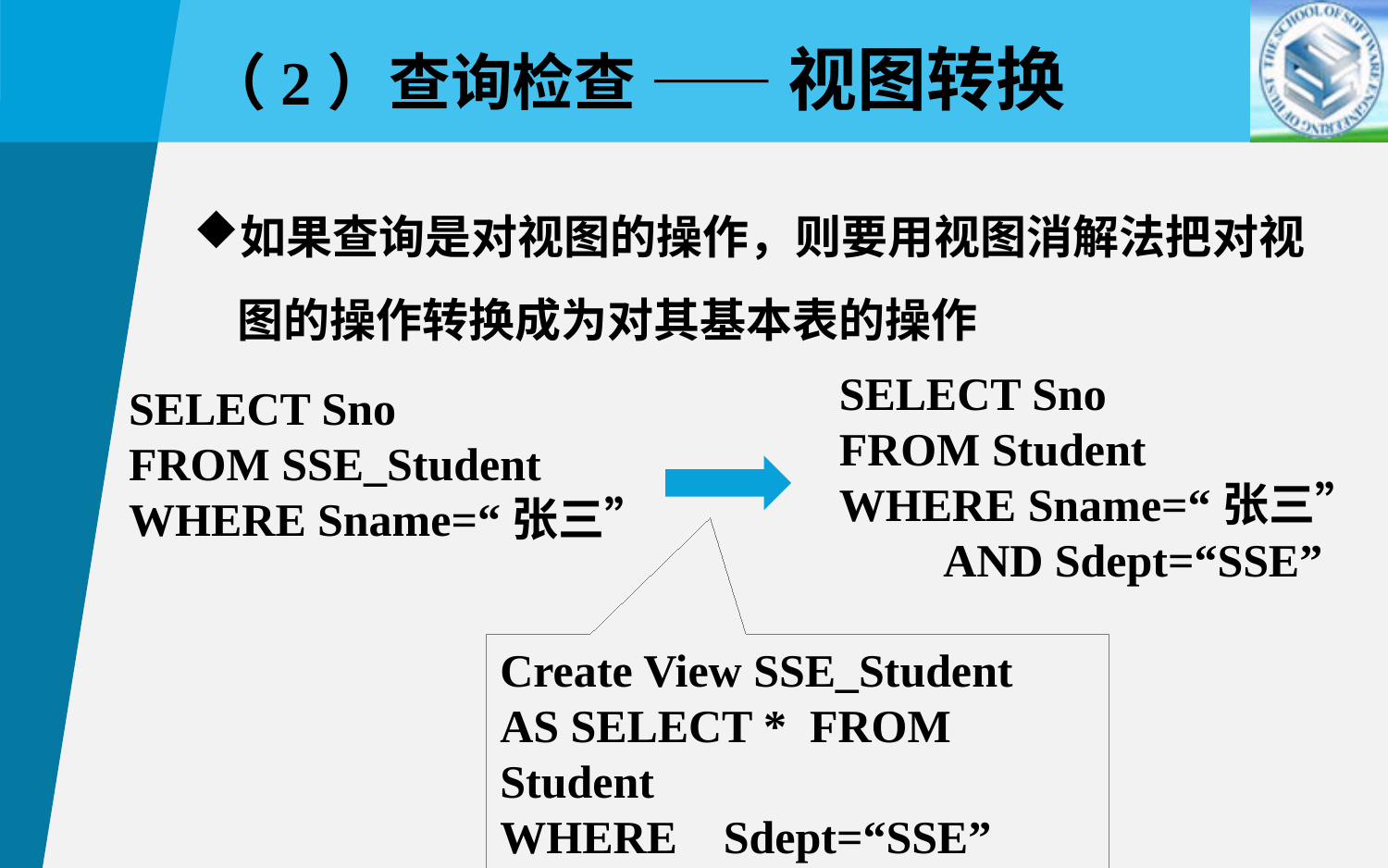

（2）查询检查 —— 视图转换
如果查询是对视图的操作，则要用视图消解法把对视图的操作转换成为对其基本表的操作
SELECT Sno
FROM Student
WHERE Sname=“张三”
         AND Sdept=“SSE”
SELECT Sno
FROM SSE_Student
WHERE Sname=“张三”

Create View SSE_Student
AS SELECT *  FROM Student
WHERE    Sdept=“SSE”